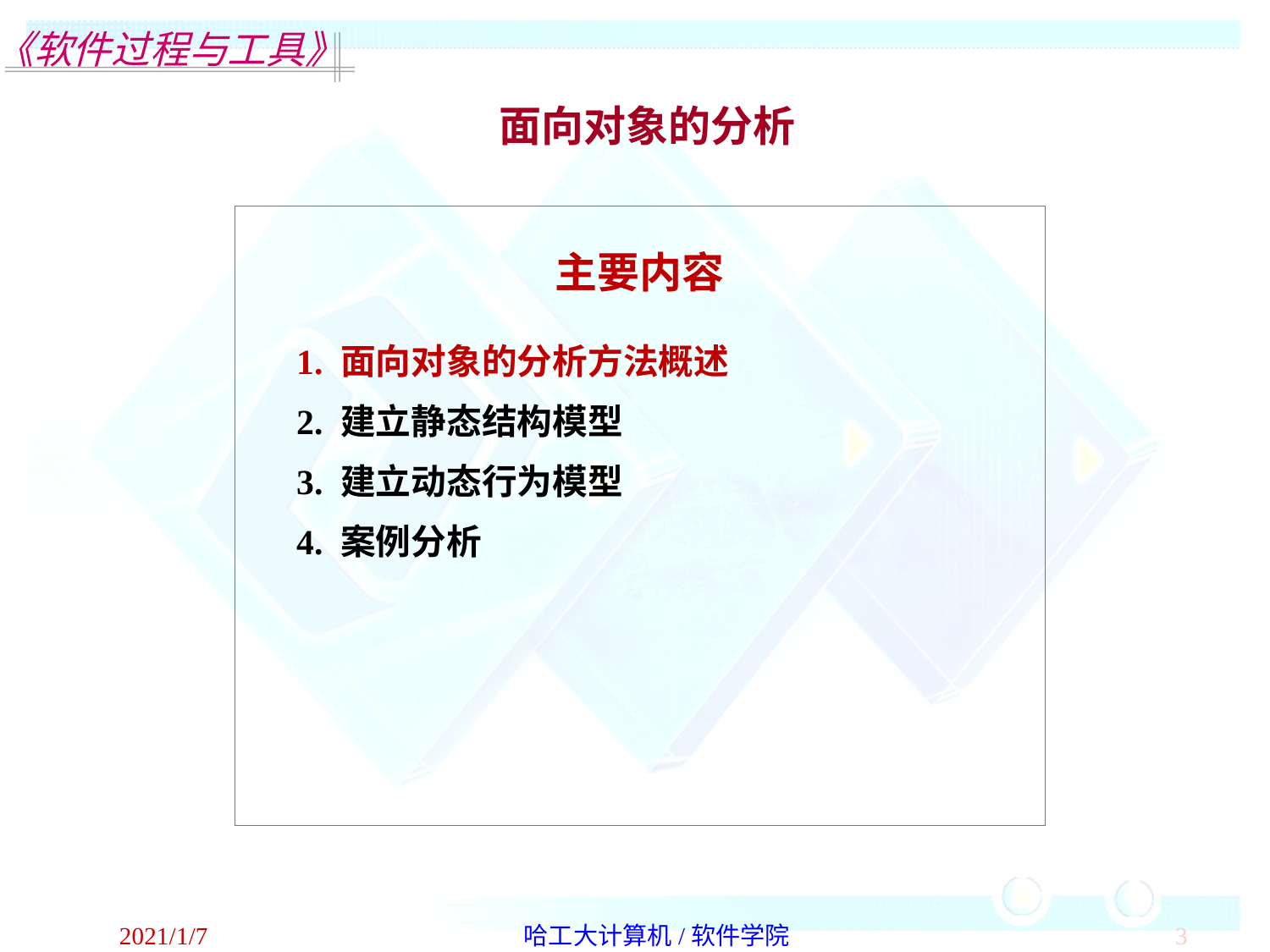

面向对象的分析

主要内容

1. 面向对象的分析方法概述
2. 建立静态结构模型
3. 建立动态行为模型
4. 案例分析